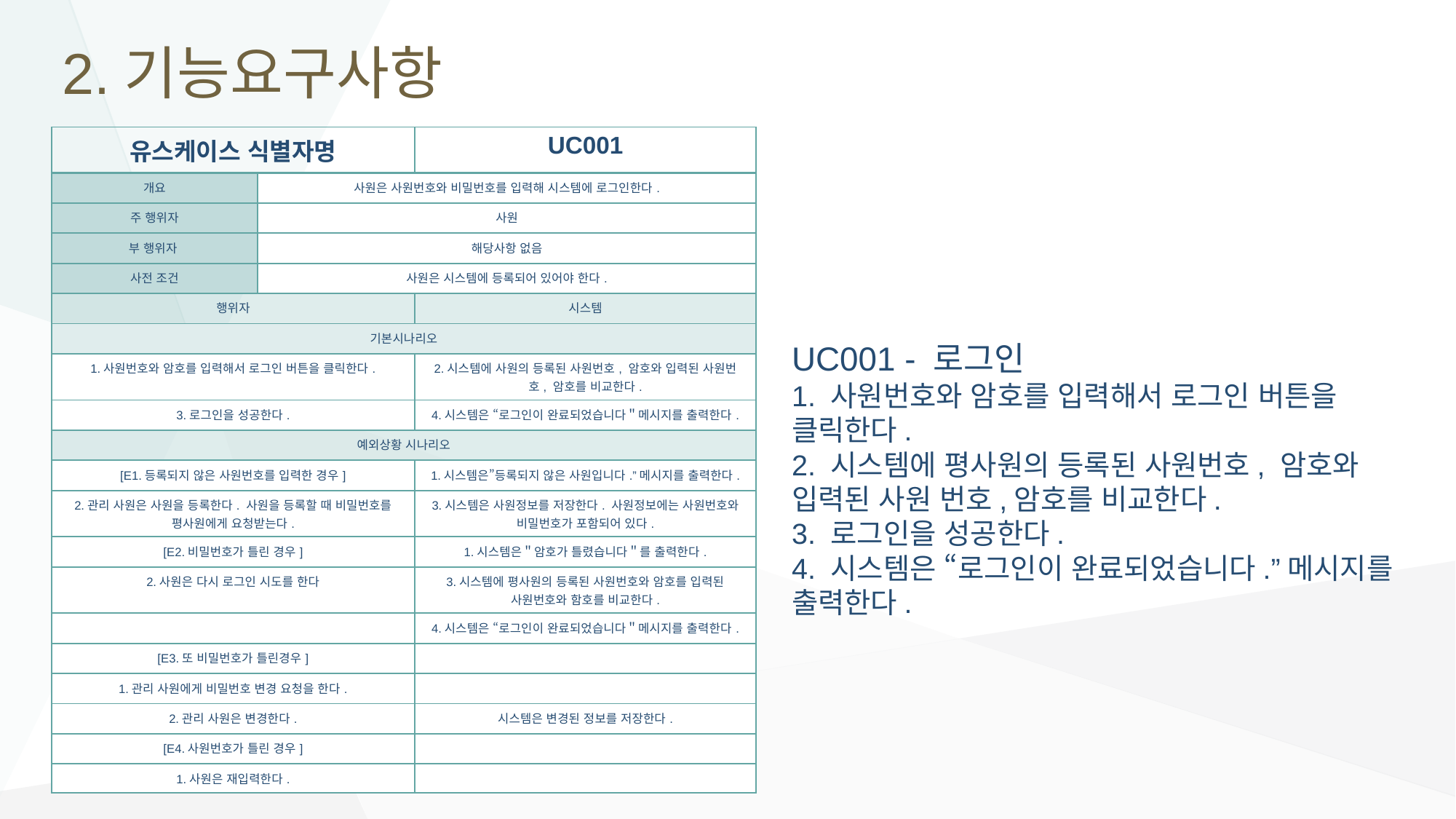

# 2.기능요구사항
| 유스케이스 식별자명 |  | UC001 |
| --- | --- | --- |
| 개요 | 사원은 사원번호와 비밀번호를 입력해 시스템에 로그인한다. |  |
| 주 행위자 | 사원 |  |
| 부 행위자 | 해당사항 없음 |  |
| 사전 조건 | 사원은 시스템에 등록되어 있어야 한다. |  |
| 행위자 |  | 시스템 |
| 기본시나리오 |  |  |
| 1.사원번호와 암호를 입력해서 로그인 버튼을 클릭한다. |  | 2.시스템에 사원의 등록된 사원번호, 암호와 입력된 사원번호, 암호를 비교한다. |
| 3.로그인을 성공한다. |  | 4.시스템은 “로그인이 완료되었습니다＂메시지를 출력한다. |
| 예외상황 시나리오 |  |  |
| [E1.등록되지 않은 사원번호를 입력한 경우] |  | 1.시스템은”등록되지 않은 사원입니다.”메시지를 출력한다. |
| 2.관리 사원은 사원을 등록한다. 사원을 등록할 때 비밀번호를 평사원에게 요청받는다. |  | 3.시스템은 사원정보를 저장한다. 사원정보에는 사원번호와 비밀번호가 포함되어 있다. |
| [E2.비밀번호가 틀린 경우] |  | 1.시스템은＂암호가 틀렸습니다＂를 출력한다. |
| 2.사원은 다시 로그인 시도를 한다 |  | 3.시스템에 평사원의 등록된 사원번호와 암호를 입력된 사원번호와 함호를 비교한다. |
|  |  | 4.시스템은 “로그인이 완료되었습니다＂메시지를 출력한다. |
| [E3.또 비밀번호가 틀린경우] |  |  |
| 1.관리 사원에게 비밀번호 변경 요청을 한다. |  |  |
| 2.관리 사원은 변경한다. |  | 시스템은 변경된 정보를 저장한다. |
| [E4.사원번호가 틀린 경우] |  |  |
| 1.사원은 재입력한다. |  |  |
UC001 - 로그인
1. 사원번호와 암호를 입력해서 로그인 버튼을 클릭한다.
2. 시스템에 평사원의 등록된 사원번호, 암호와 입력된 사원 번호,암호를 비교한다.
3. 로그인을 성공한다.
4. 시스템은 “로그인이 완료되었습니다.”메시지를 출력한다.